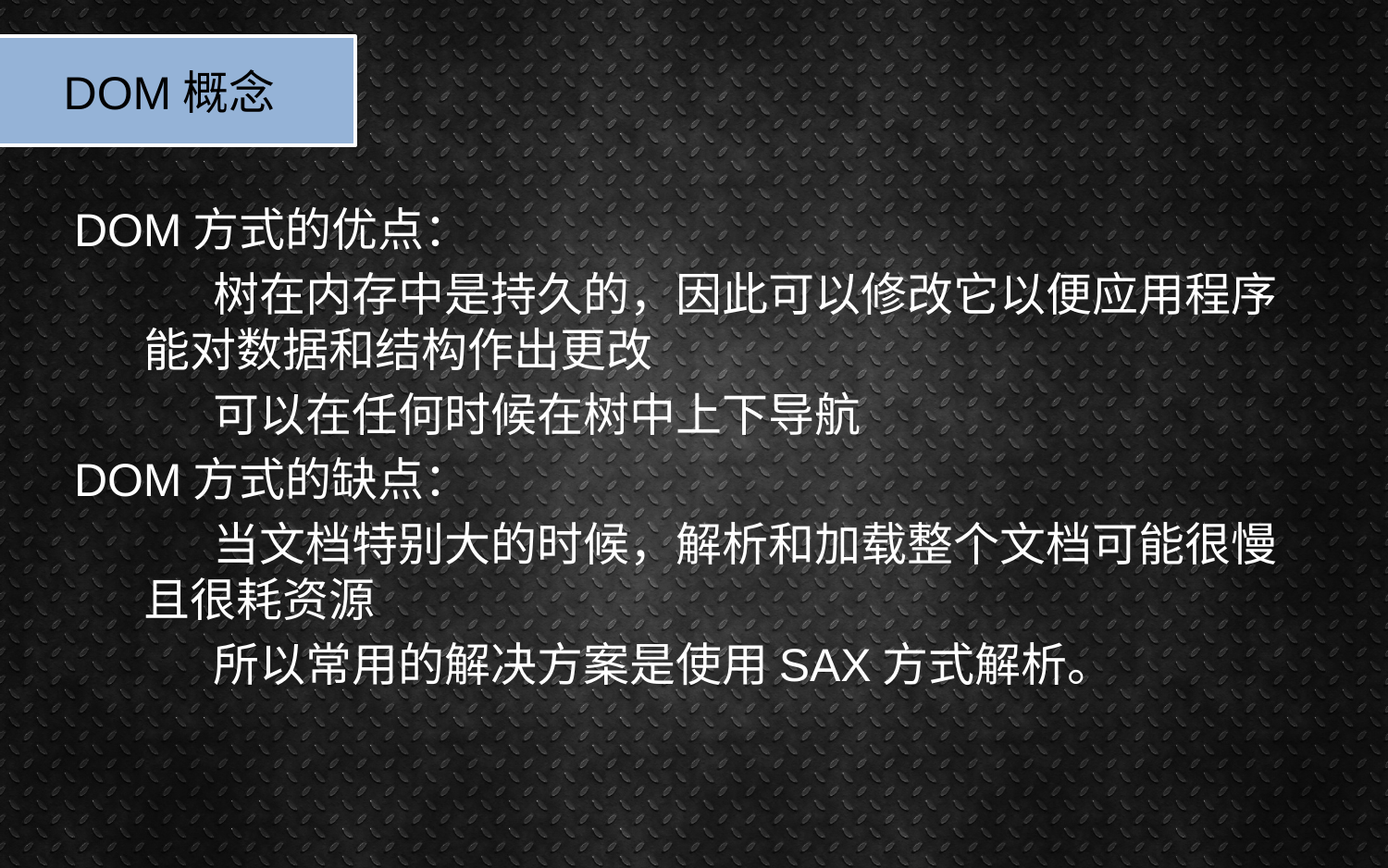

DOM概念
DOM方式的优点：
树在内存中是持久的，因此可以修改它以便应用程序能对数据和结构作出更改
可以在任何时候在树中上下导航
DOM方式的缺点：
当文档特别大的时候，解析和加载整个文档可能很慢且很耗资源
所以常用的解决方案是使用SAX方式解析。